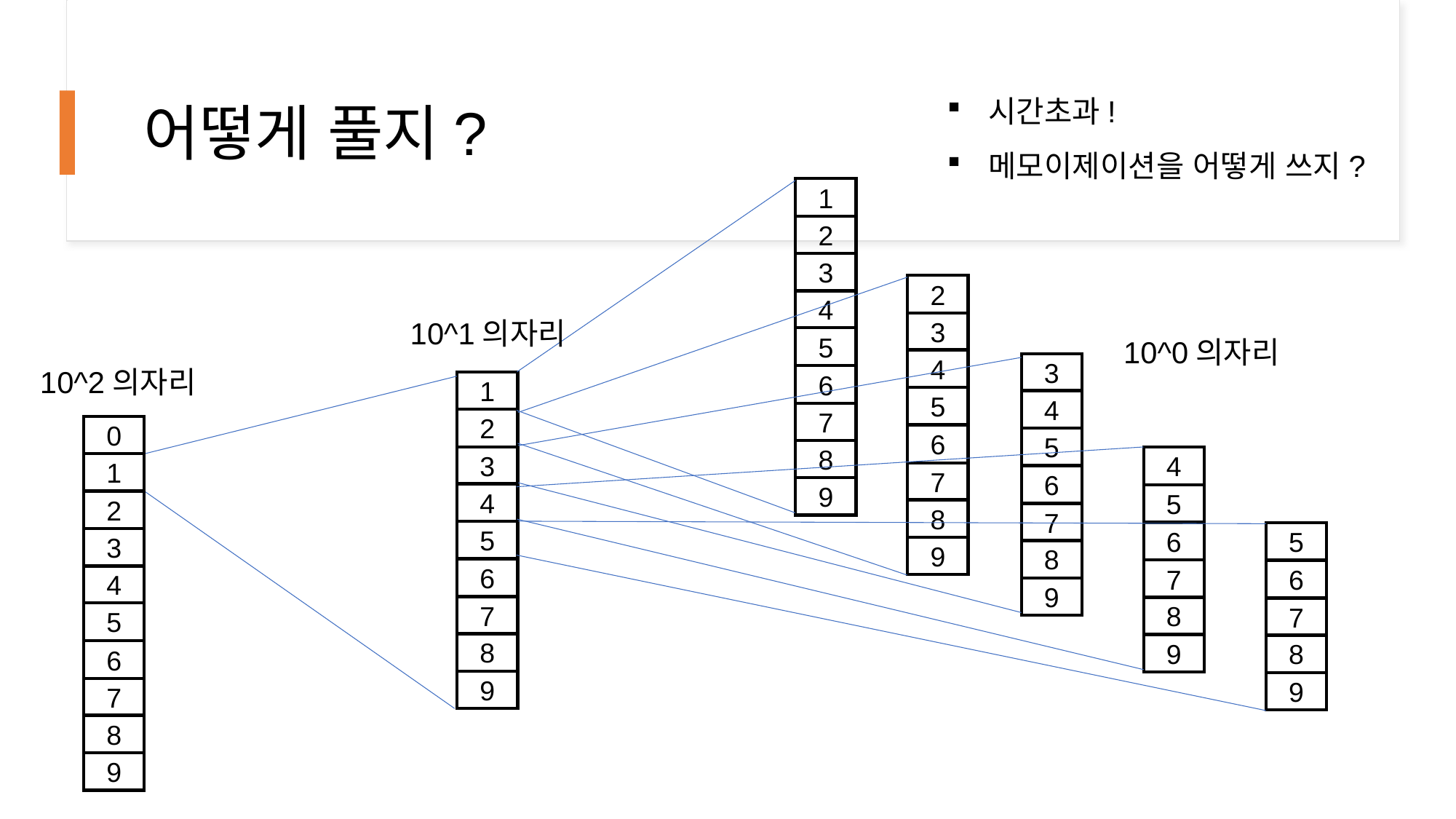

# 어떻게 풀지?
시간초과!
메모이제이션을 어떻게 쓰지?

1
2
3
2
4
10^1의자리
10^0의자리
3
5
10^2의자리
4
3
6
1
5
4
7
2
0
6
5
8
3
4
1
7
6
9
4
5
2
8
7
5
6
5
3
9
8
6
7
6
4
9
7
8
7
5
8
9
8
6
9
9
7
8
9